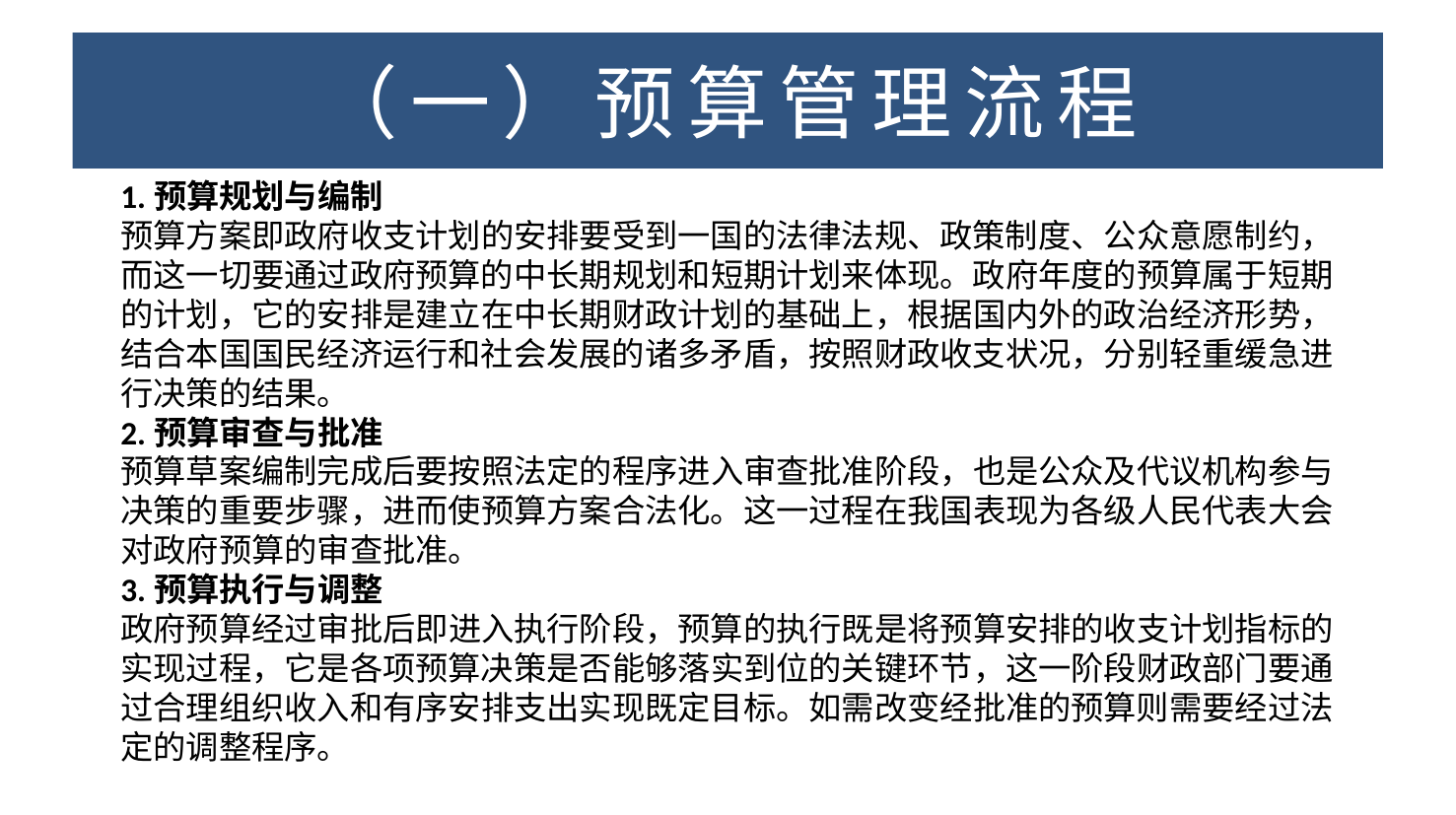

一、政府预算管理流程
# （一）预算管理流程
1.预算规划与编制
预算方案即政府收支计划的安排要受到一国的法律法规、政策制度、公众意愿制约，而这一切要通过政府预算的中长期规划和短期计划来体现。政府年度的预算属于短期的计划，它的安排是建立在中长期财政计划的基础上，根据国内外的政治经济形势，结合本国国民经济运行和社会发展的诸多矛盾，按照财政收支状况，分别轻重缓急进行决策的结果。
2.预算审查与批准
预算草案编制完成后要按照法定的程序进入审查批准阶段，也是公众及代议机构参与决策的重要步骤，进而使预算方案合法化。这一过程在我国表现为各级人民代表大会对政府预算的审查批准。
3.预算执行与调整
政府预算经过审批后即进入执行阶段，预算的执行既是将预算安排的收支计划指标的实现过程，它是各项预算决策是否能够落实到位的关键环节，这一阶段财政部门要通过合理组织收入和有序安排支出实现既定目标。如需改变经批准的预算则需要经过法定的调整程序。